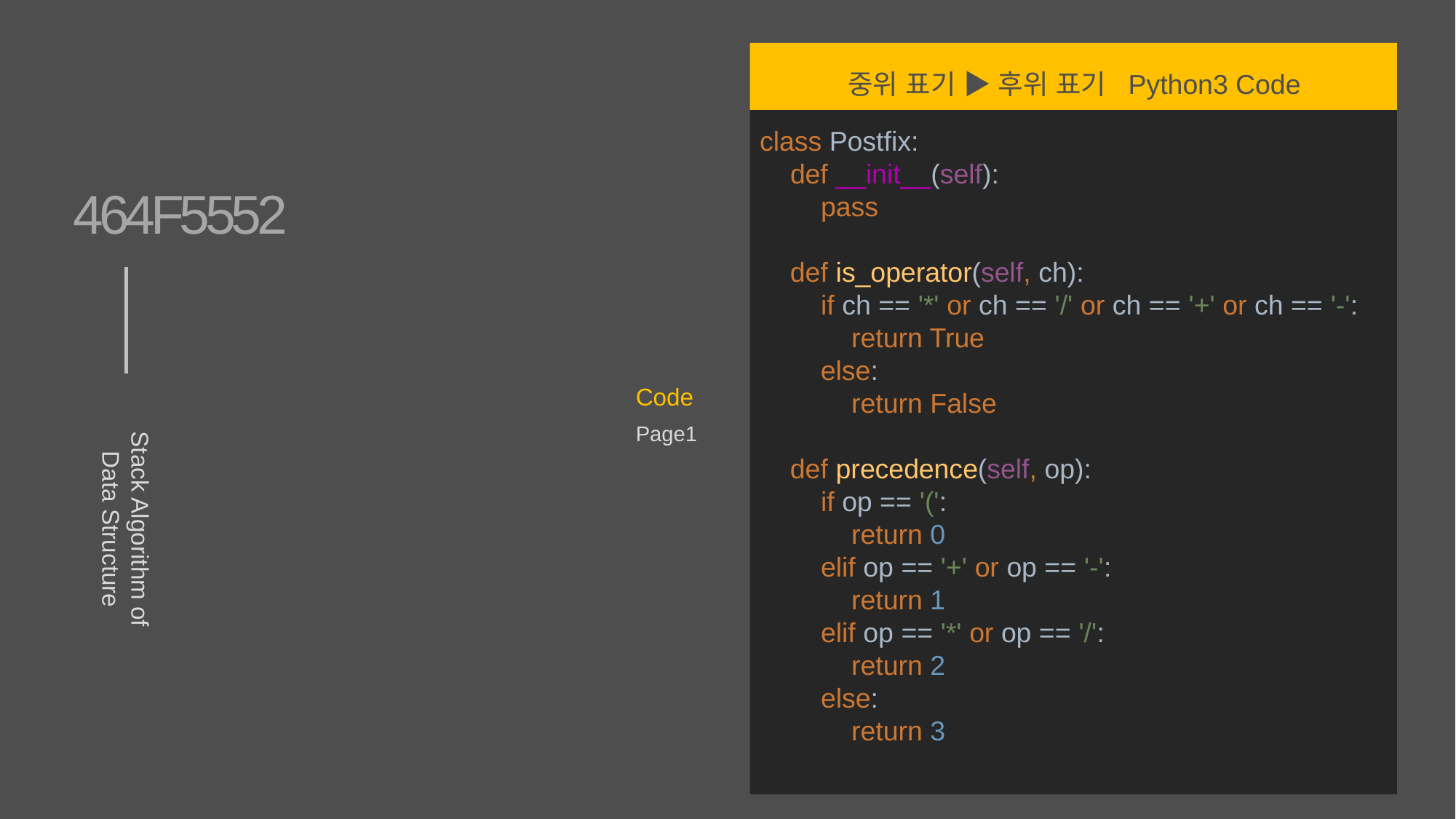

중위 표기 ▶ 후위 표기  Python3 Code

class Postfix:
    def __init__(self):
        pass
    def is_operator(self, ch):
        if ch == '*' or ch == '/' or ch == '+' or ch == '-':
            return True
        else:
            return False
    def precedence(self, op):
        if op == '(':
            return 0
        elif op == '+' or op == '-':
            return 1
        elif op == '*' or op == '/':
            return 2
        else:
            return 3
464F5552
Code
Page1
Stack Algorithm of Data Structure